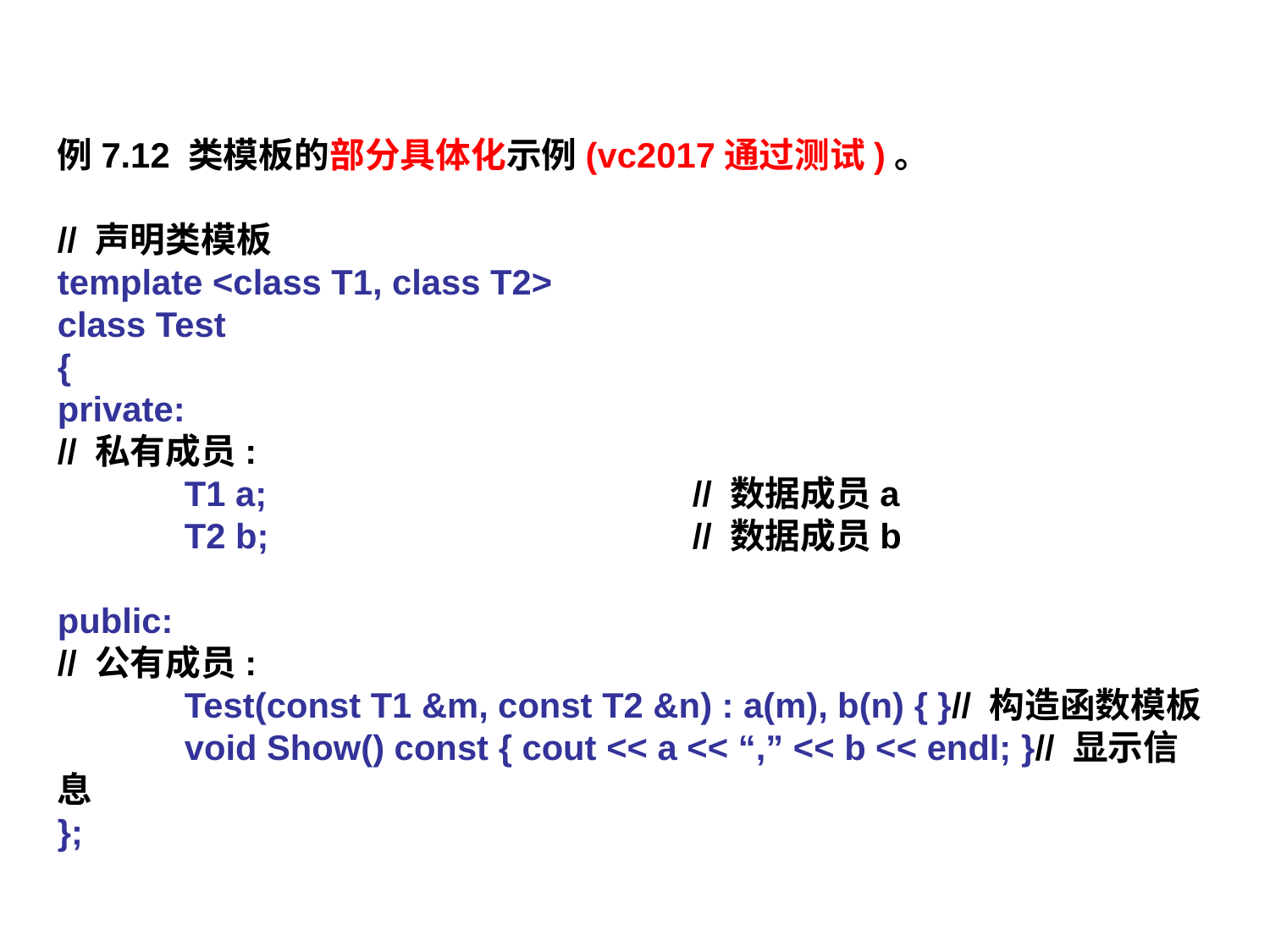

例7.12 类模板的部分具体化示例(vc2017通过测试)。

// 声明类模板
template <class T1, class T2>
class Test
{
private:
// 私有成员:
	T1 a;				// 数据成员a
	T2 b;				// 数据成员b

public:
// 公有成员:
	Test(const T1 &m, const T2 &n) : a(m), b(n) { }// 构造函数模板
	void Show() const { cout << a << “,” << b << endl; }// 显示信息
};